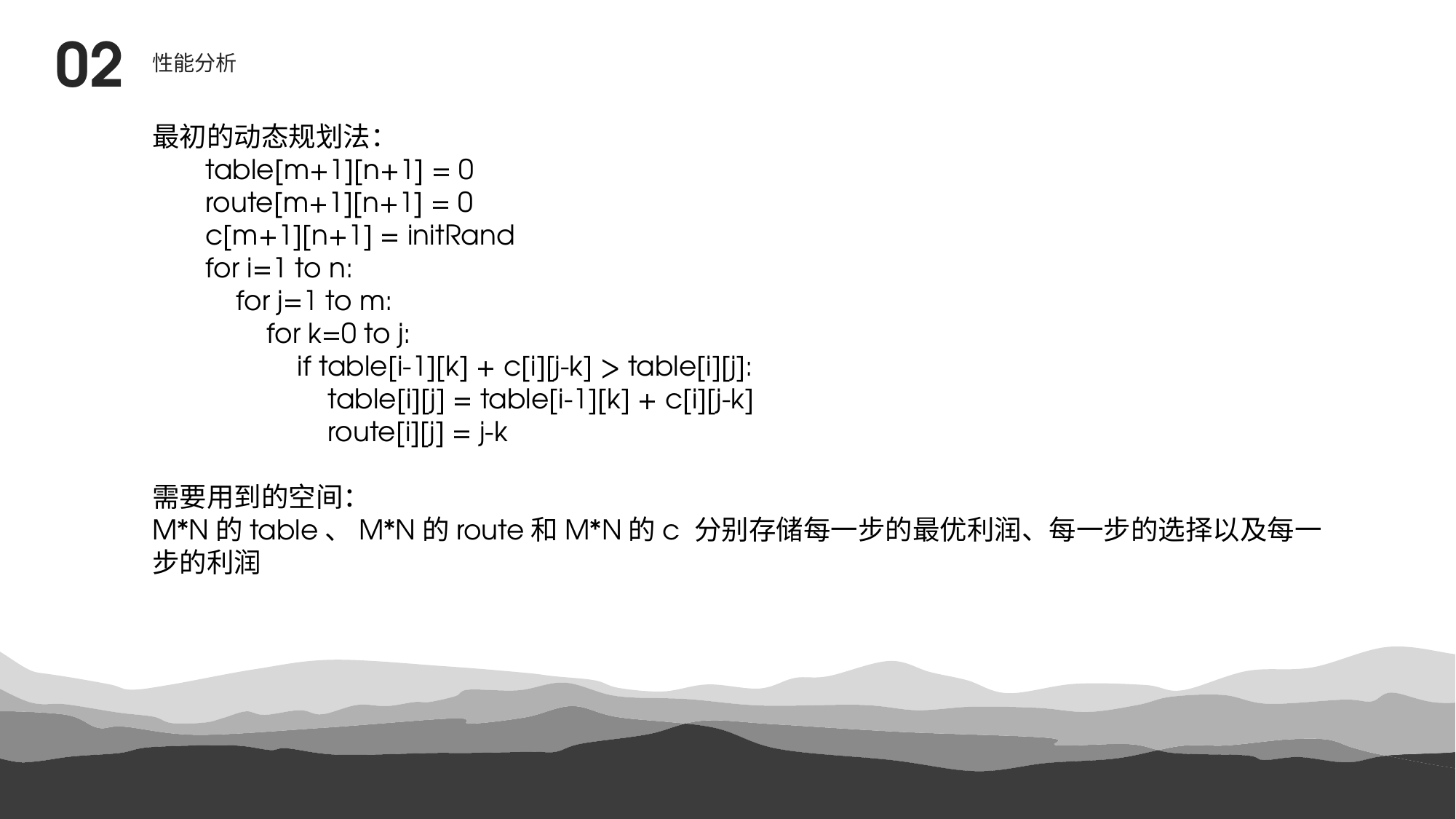

02
性能分析
最初的动态规划法：
       table[m+1][n+1] = 0
       route[m+1][n+1] = 0
       c[m+1][n+1] = initRand
       for i=1 to n:
           for j=1 to m:
               for k=0 to j:
                   if table[i-1][k] + c[i][j-k] > table[i][j]:
                       table[i][j] = table[i-1][k] + c[i][j-k]
                       route[i][j] = j-k

需要用到的空间：
M*N的table、M*N的route和M*N的c 分别存储每一步的最优利润、每一步的选择以及每一步的利润